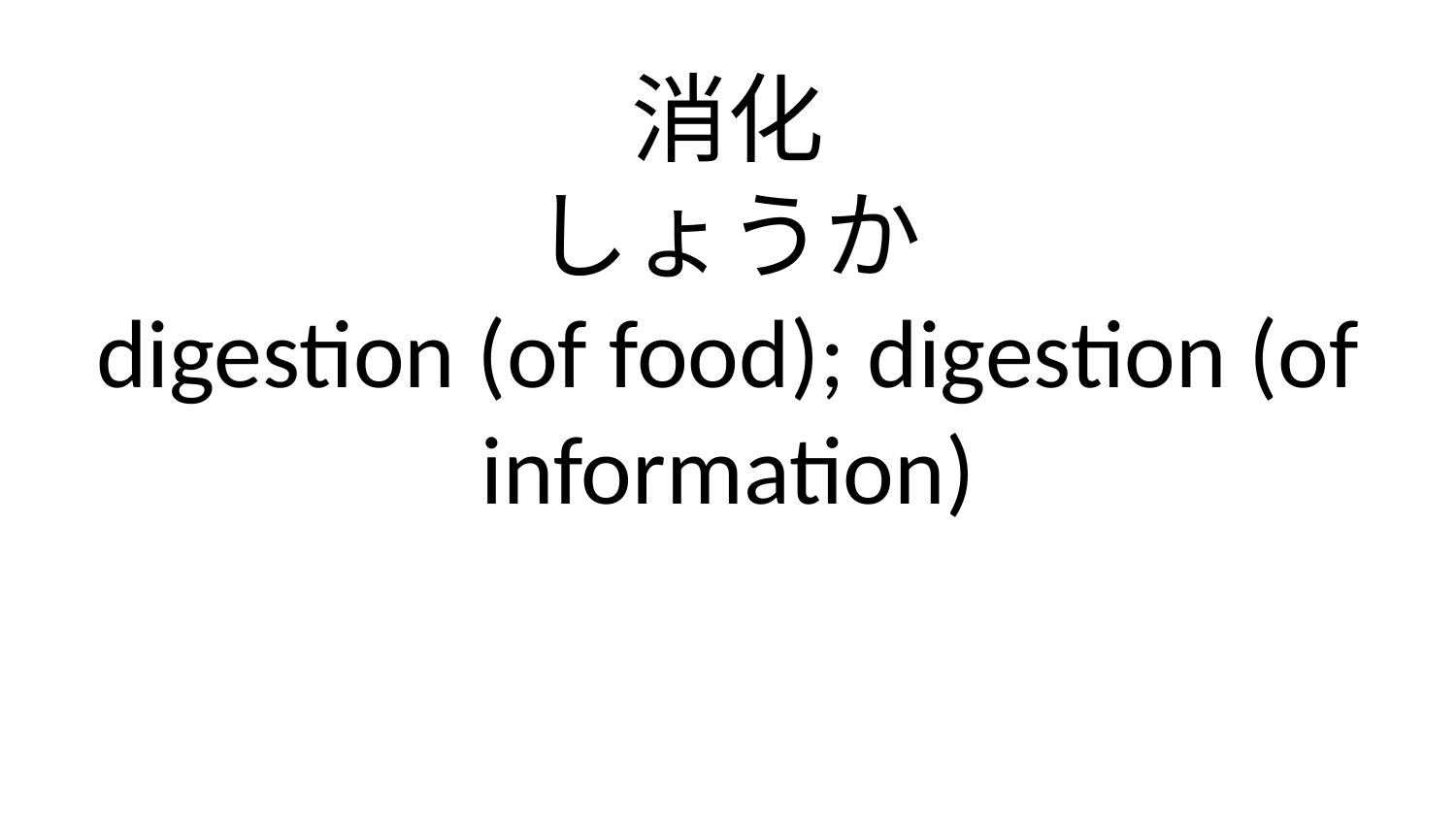

消化
しょうか
digestion (of food); digestion (of information)